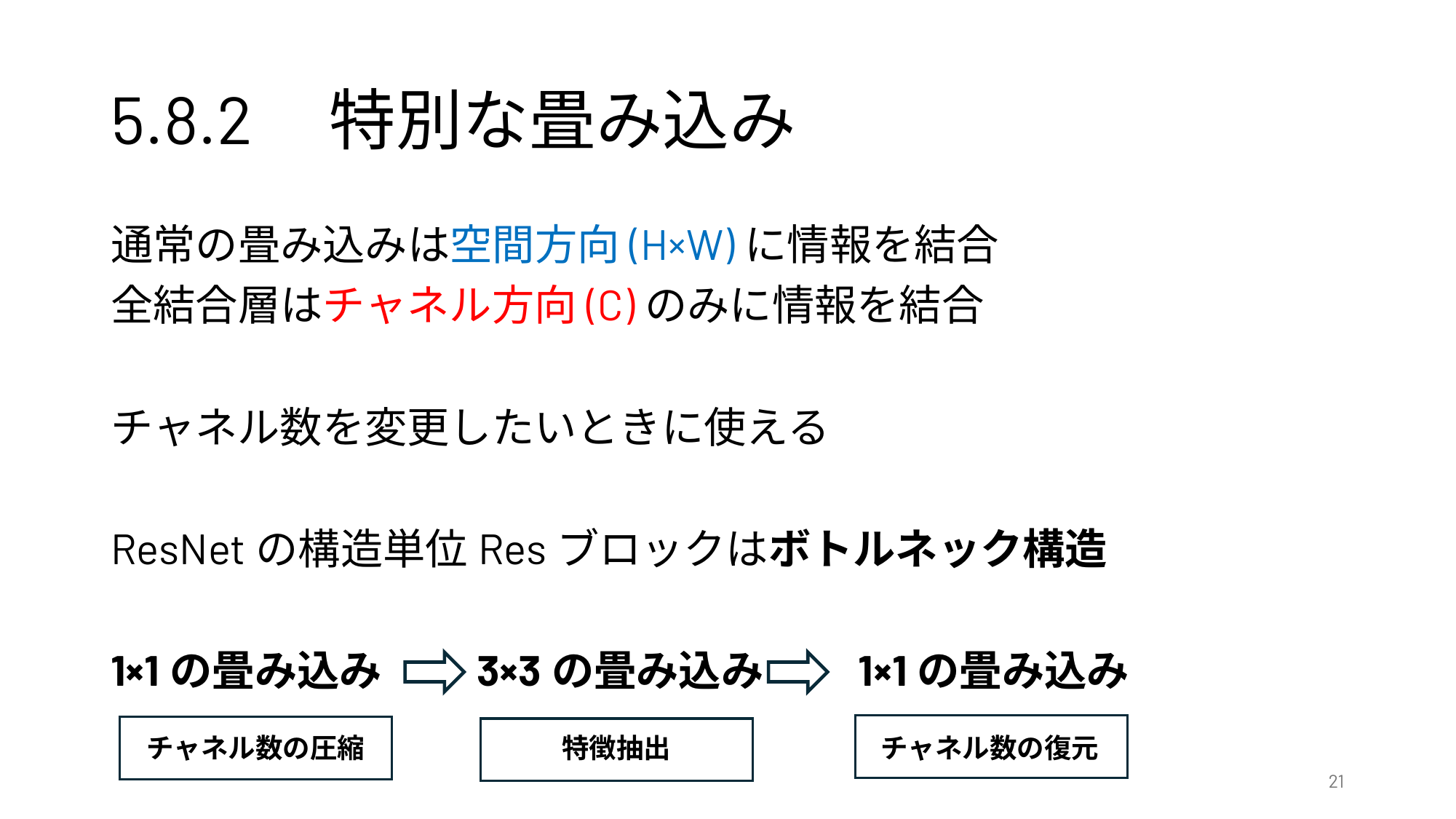

# 5.8.2	特別な畳み込み
通常の畳み込みは空間方向(H×W)に情報を結合
全結合層はチャネル方向(C)のみに情報を結合

チャネル数を変更したいときに使える

ResNetの構造単位Resブロックはボトルネック構造

1×1の畳み込み　　3×3の畳み込み　　1×1の畳み込み

チャネル数の圧縮
特徴抽出
チャネル数の復元
21